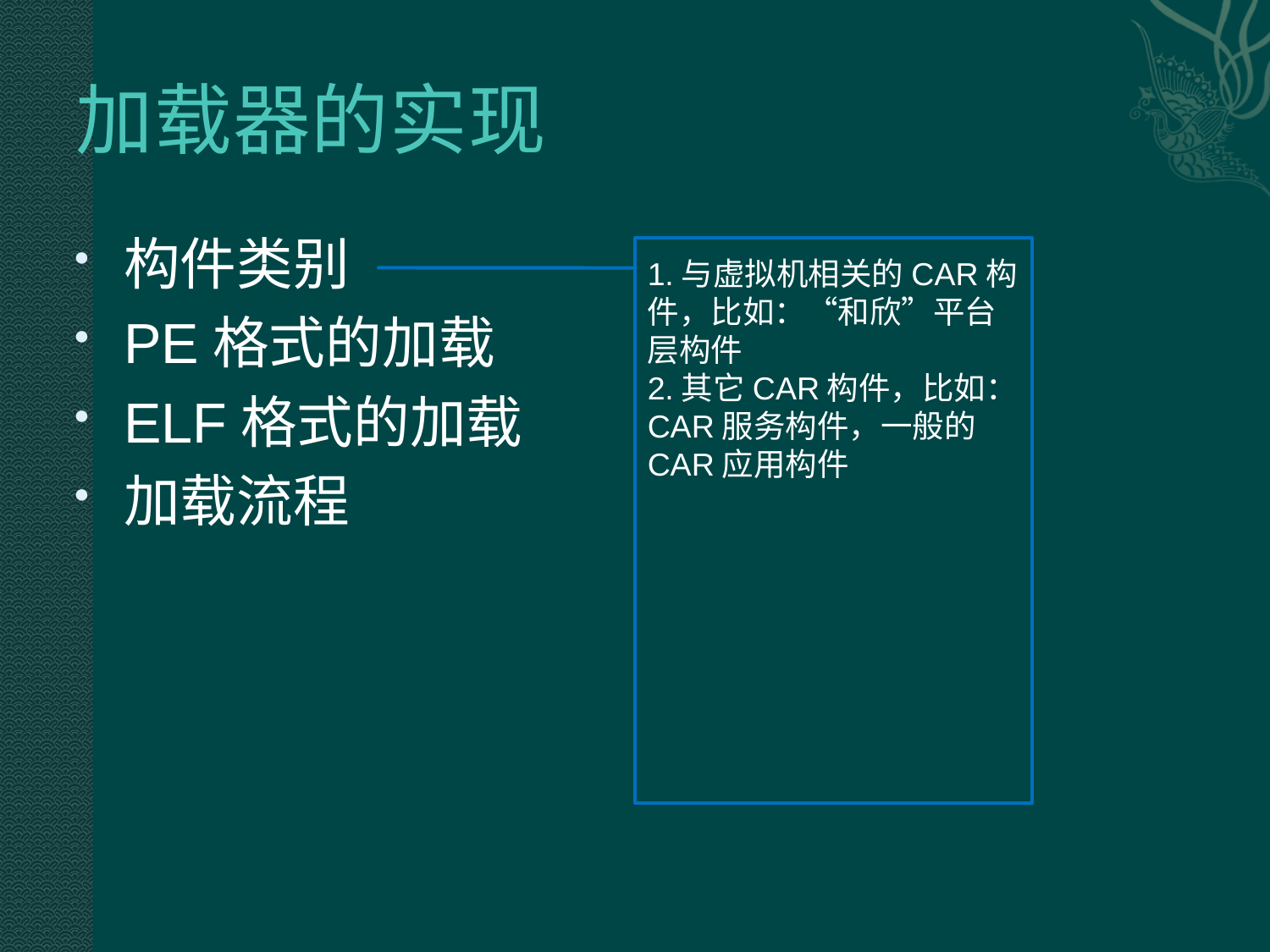

# 加载器的实现
构件类别
PE格式的加载
ELF格式的加载
加载流程
1.与虚拟机相关的CAR构件，比如：“和欣”平台层构件
2.其它CAR构件，比如：CAR服务构件，一般的CAR应用构件